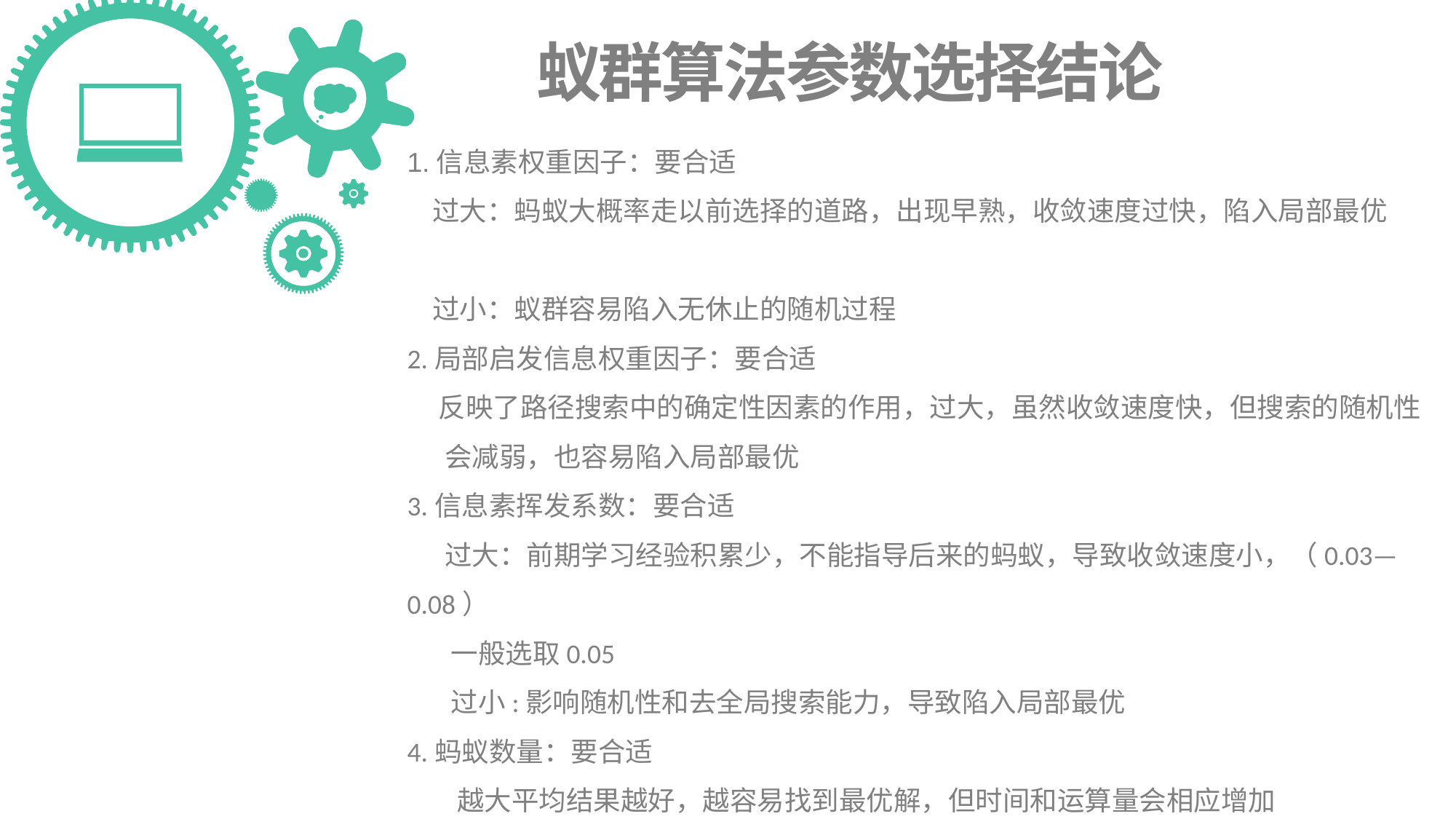

蚁群算法参数选择结论

1.信息素权重因子：要合适
   过大：蚂蚁大概率走以前选择的道路，出现早熟，收敛速度过快，陷入局部最优
   过小：蚁群容易陷入无休止的随机过程
2.局部启发信息权重因子：要合适
    反映了路径搜索中的确定性因素的作用，过大，虽然收敛速度快，但搜索的随机性
     会减弱，也容易陷入局部最优
3.信息素挥发系数：要合适
     过大：前期学习经验积累少，不能指导后来的蚂蚁，导致收敛速度小，（0.03—0.08）
      一般选取0.05
      过小:影响随机性和去全局搜索能力，导致陷入局部最优
4.蚂蚁数量：要合适
       越大平均结果越好，越容易找到最优解，但时间和运算量会相应增加

特征检测
特征点匹配
相似度度量